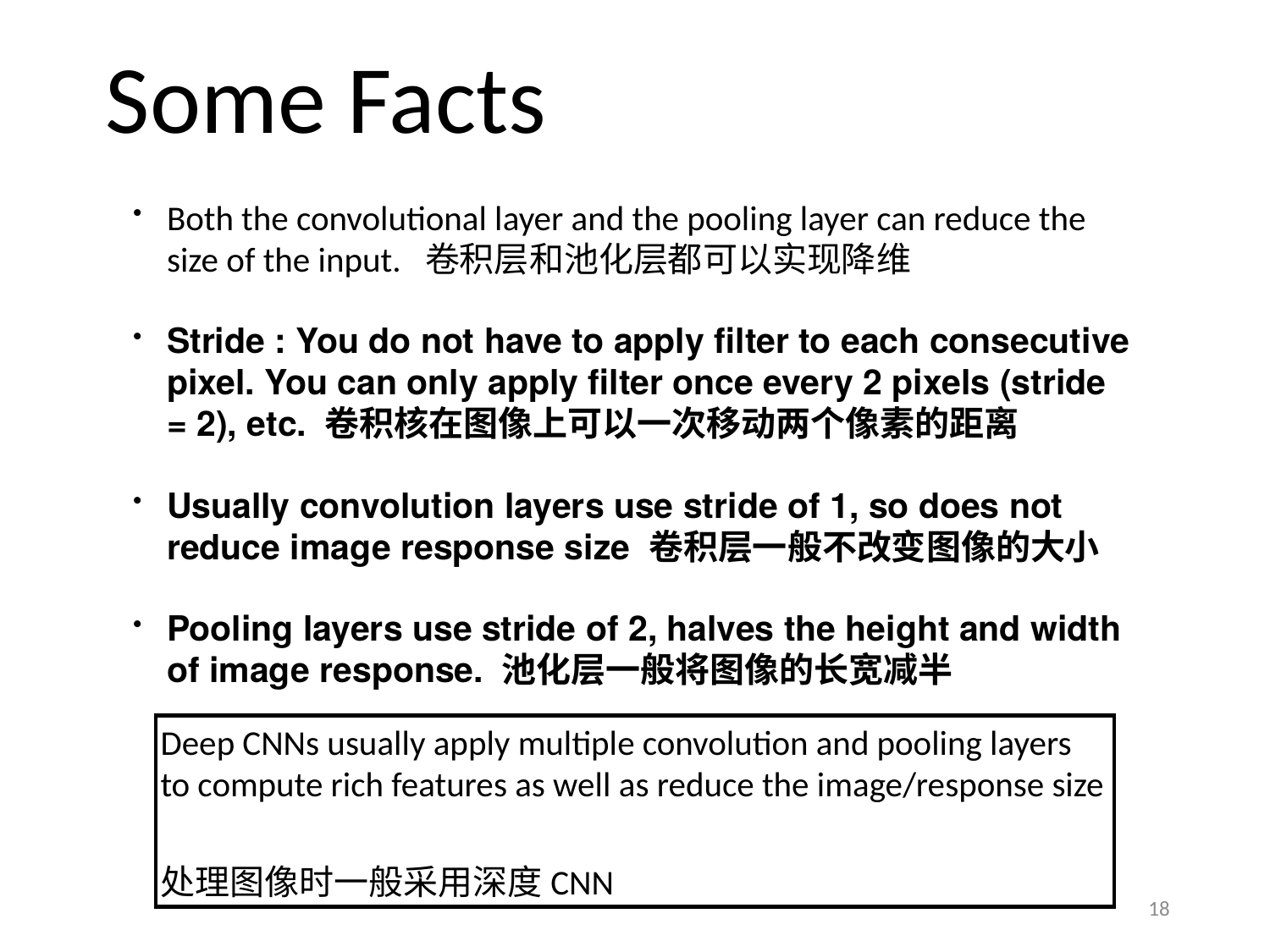

18
# Some Facts
Both the convolutional layer and the pooling layer can reduce the size of the input.  卷积层和池化层都可以实现降维
Stride : You do not have to apply filter to each consecutive pixel. You can only apply filter once every 2 pixels (stride = 2), etc. 卷积核在图像上可以一次移动两个像素的距离
Usually convolution layers use stride of 1, so does not reduce image response size 卷积层一般不改变图像的大小
Pooling layers use stride of 2, halves the height and width of image response. 池化层一般将图像的长宽减半
Deep CNNs usually apply multiple convolution and pooling layers to compute rich features as well as reduce the image/response size
处理图像时一般采用深度CNN